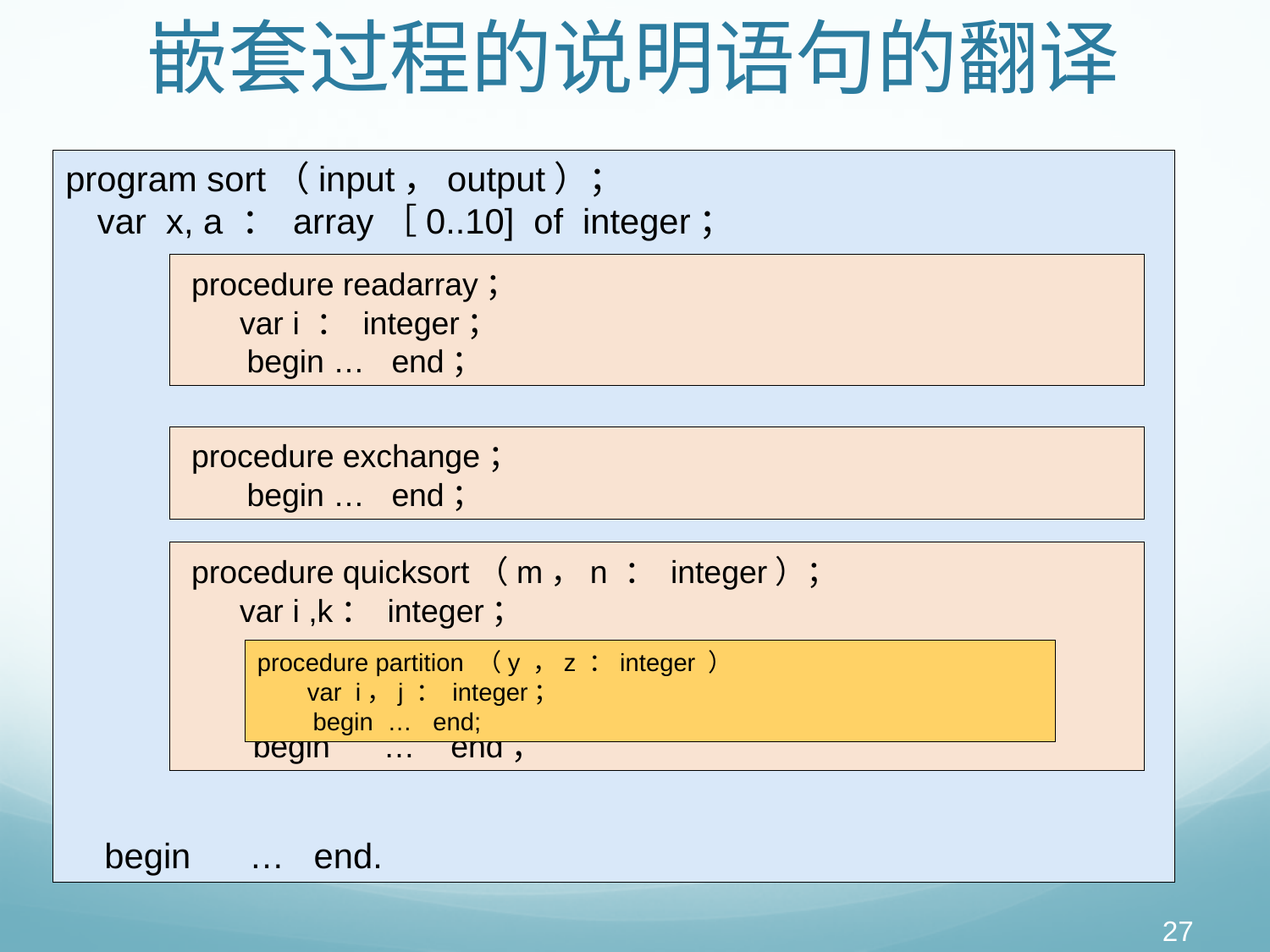

嵌套过程的说明语句的翻译
program sort（input，output）；
   var  x, a ： array［0..10]  of  integer；

    begin      …   end.
 procedure readarray；
       var i ： integer；
        begin …   end；
 procedure exchange；
        begin …   end；
 procedure quicksort（m，n ： integer）；
       var i ,k： integer；

        begin      …    end；
procedure partition （y ，z ：integer ）
        var  i，j ： integer；
         begin  …   end;
27